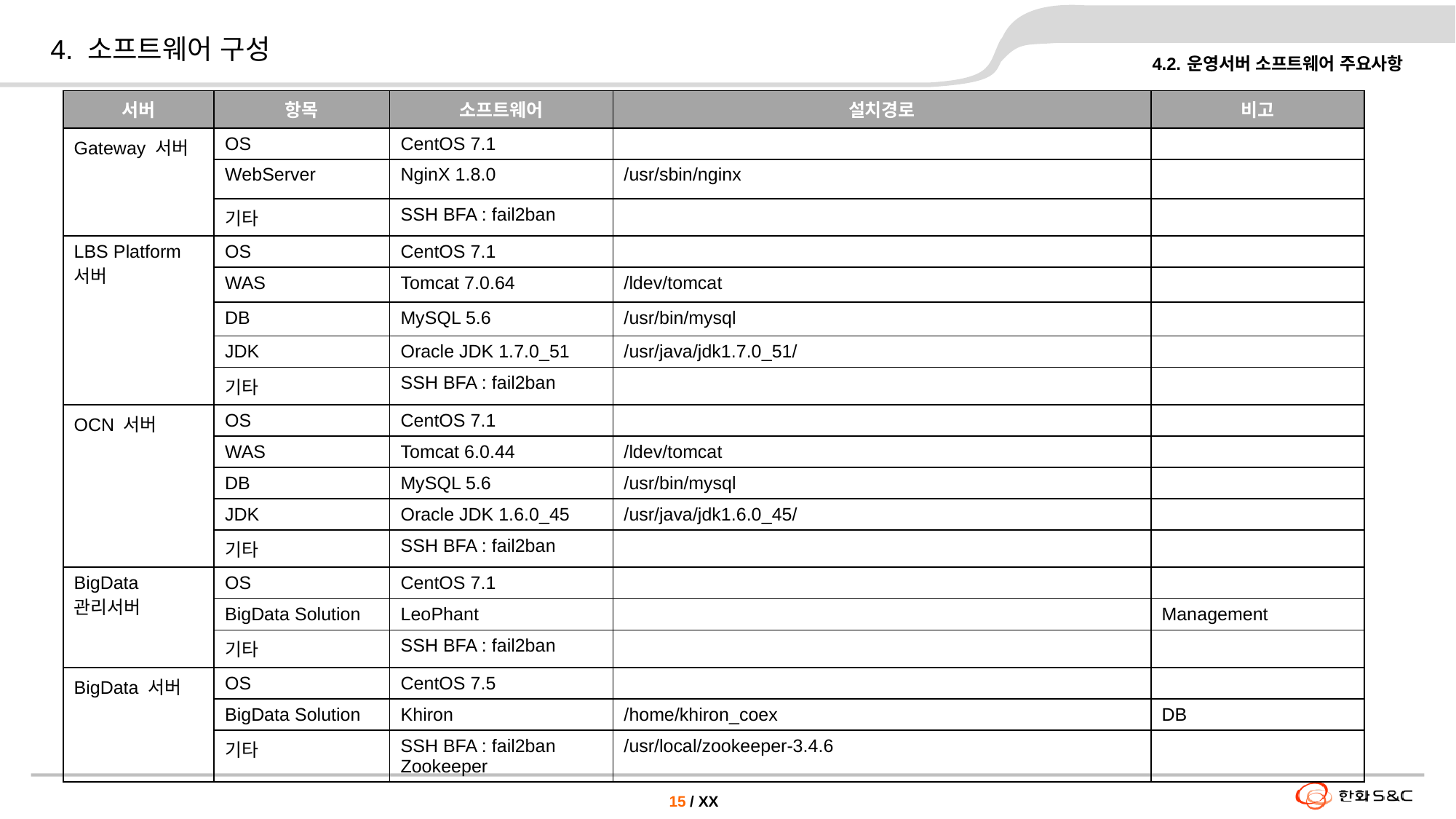

# 4. 소프트웨어 구성
4.2. 운영서버 소프트웨어 주요사항
| 서버 | 항목 | 소프트웨어 | 설치경로 | 비고 |
| --- | --- | --- | --- | --- |
| Gateway 서버 | OS | CentOS 7.1 |  |  |
|  | WebServer | NginX 1.8.0 | /usr/sbin/nginx |  |
|  | 기타 | SSH BFA : fail2ban |  |  |
| LBS Platform 서버 | OS | CentOS 7.1 |  |  |
|  | WAS | Tomcat 7.0.64 | /ldev/tomcat |  |
|  | DB | MySQL 5.6 | /usr/bin/mysql |  |
|  | JDK | Oracle JDK 1.7.0\_51 | /usr/java/jdk1.7.0\_51/ |  |
|  | 기타 | SSH BFA : fail2ban |  |  |
| OCN 서버 | OS | CentOS 7.1 |  |  |
|  | WAS | Tomcat 6.0.44 | /ldev/tomcat |  |
|  | DB | MySQL 5.6 | /usr/bin/mysql |  |
|  | JDK | Oracle JDK 1.6.0\_45 | /usr/java/jdk1.6.0\_45/ |  |
|  | 기타 | SSH BFA : fail2ban |  |  |
| BigData 관리서버 | OS | CentOS 7.1 |  |  |
|  | BigData Solution | LeoPhant |  | Management |
|  | 기타 | SSH BFA : fail2ban |  |  |
| BigData 서버 | OS | CentOS 7.5 |  |  |
|  | BigData Solution | Khiron | /home/khiron\_coex | DB |
|  | 기타 | SSH BFA : fail2ban Zookeeper | /usr/local/zookeeper-3.4.6 |  |